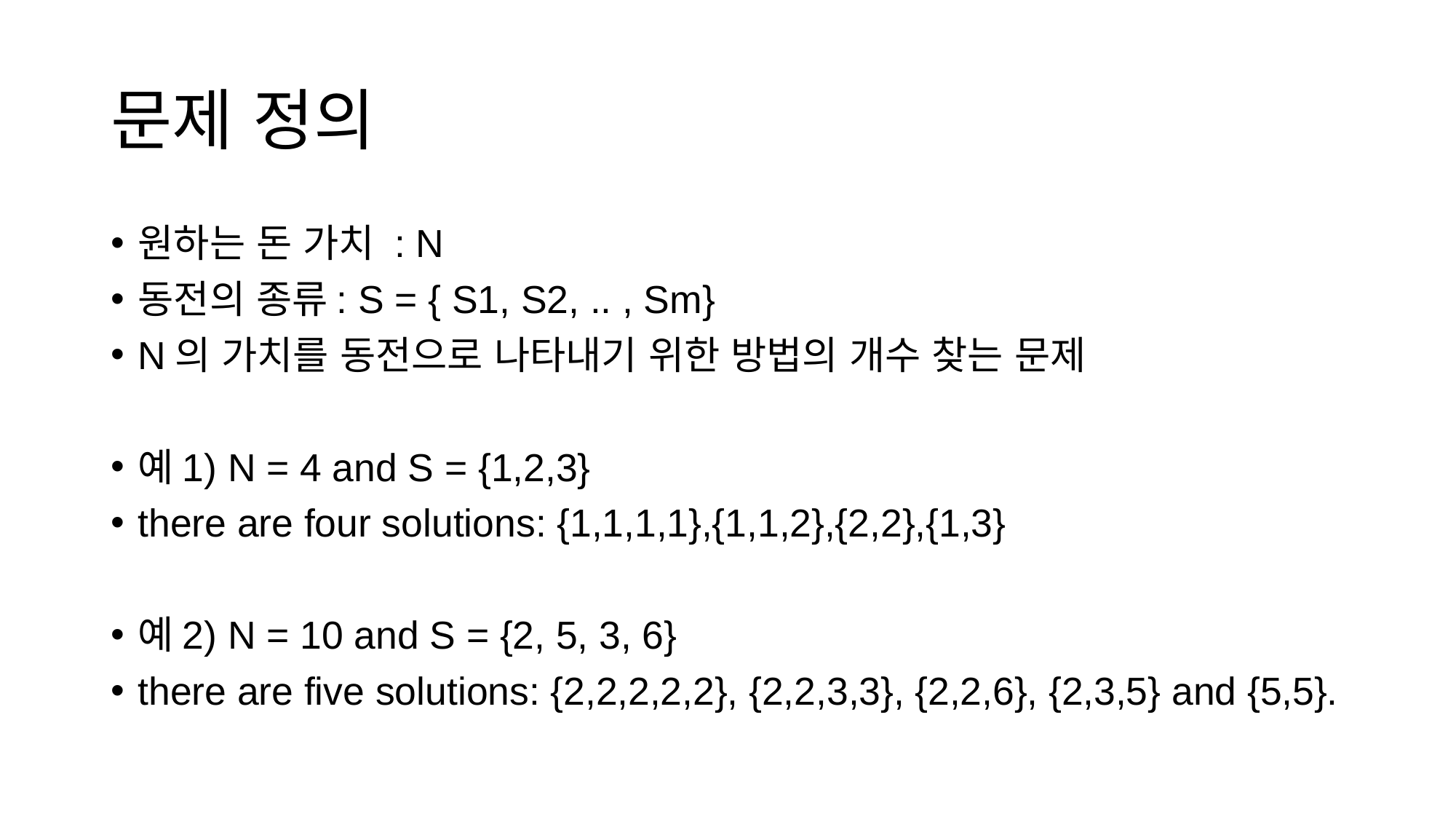

# 문제 정의
원하는 돈 가치 : N
동전의 종류: S = { S1, S2, .. , Sm}
N의 가치를 동전으로 나타내기 위한 방법의 개수 찾는 문제

예1) N = 4 and S = {1,2,3}
there are four solutions: {1,1,1,1},{1,1,2},{2,2},{1,3}

예2) N = 10 and S = {2, 5, 3, 6}
there are five solutions: {2,2,2,2,2}, {2,2,3,3}, {2,2,6}, {2,3,5} and {5,5}.